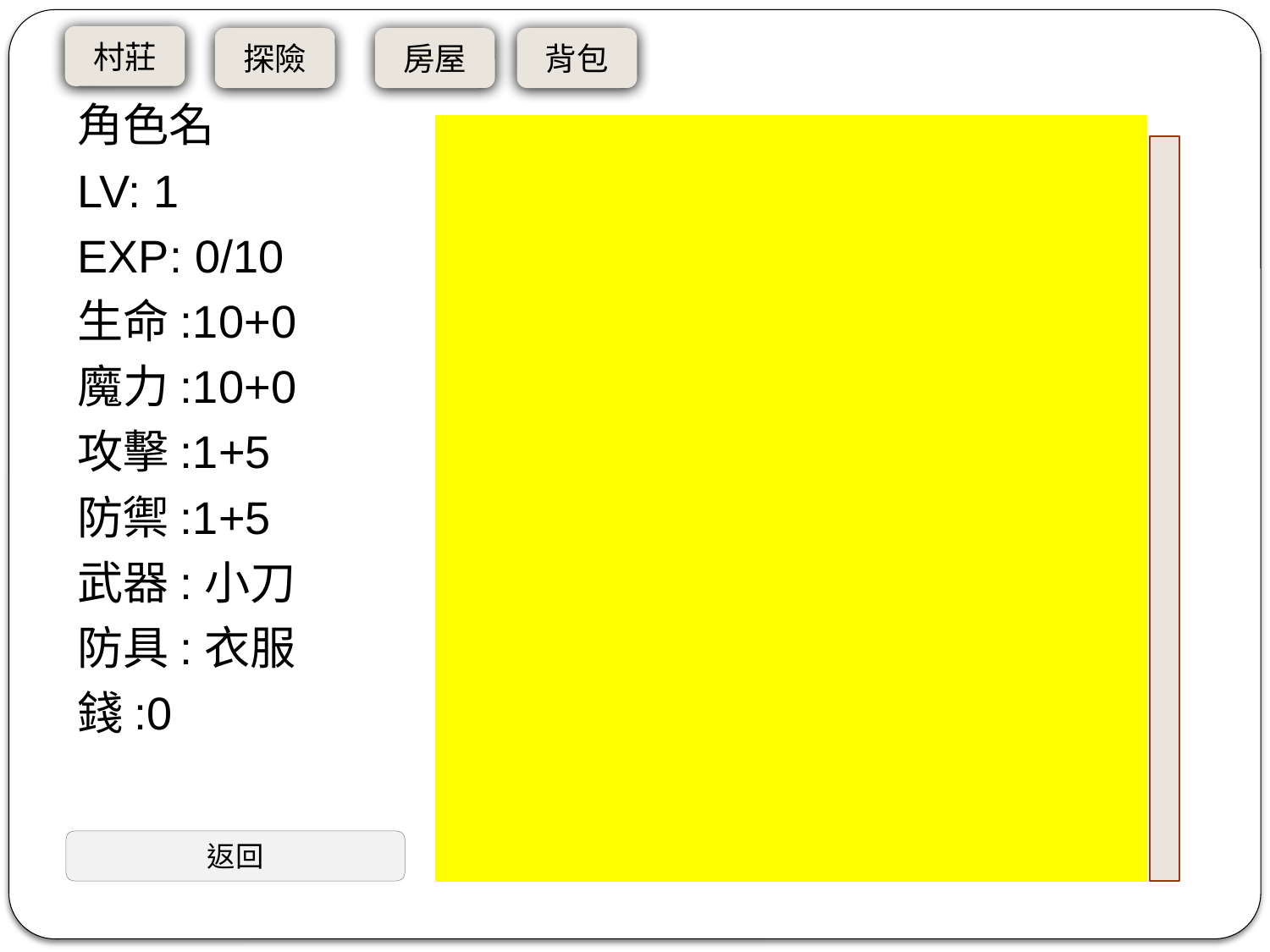

村莊
探險
房屋
背包
角色名
LV: 1
EXP: 0/10
生命:10+0
魔力:10+0
攻擊:1+5
防禦:1+5
武器:小刀
防具:衣服
錢:0

返回